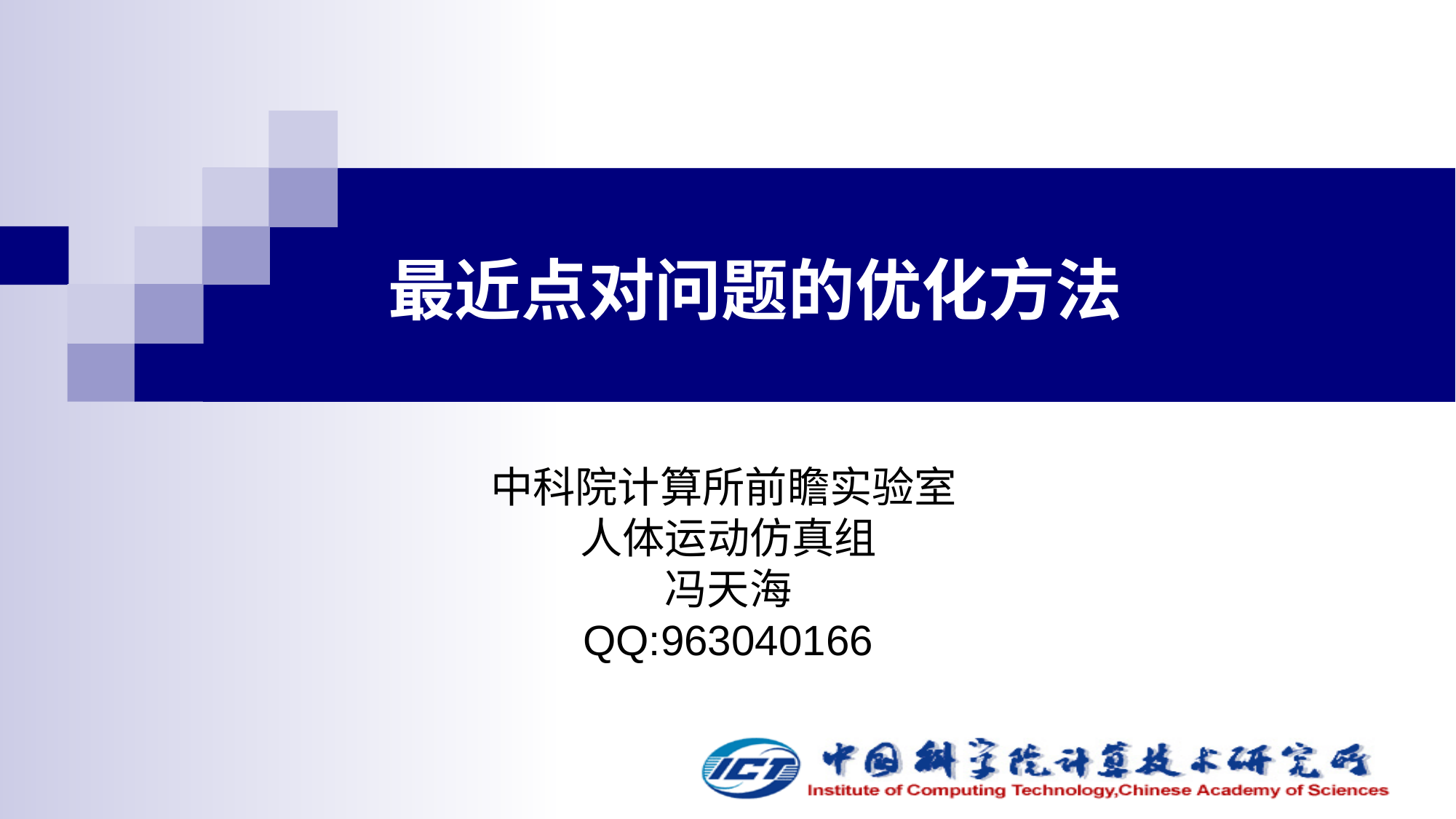

# 最近点对问题的优化方法
中科院计算所前瞻实验室
人体运动仿真组
冯天海
QQ:963040166